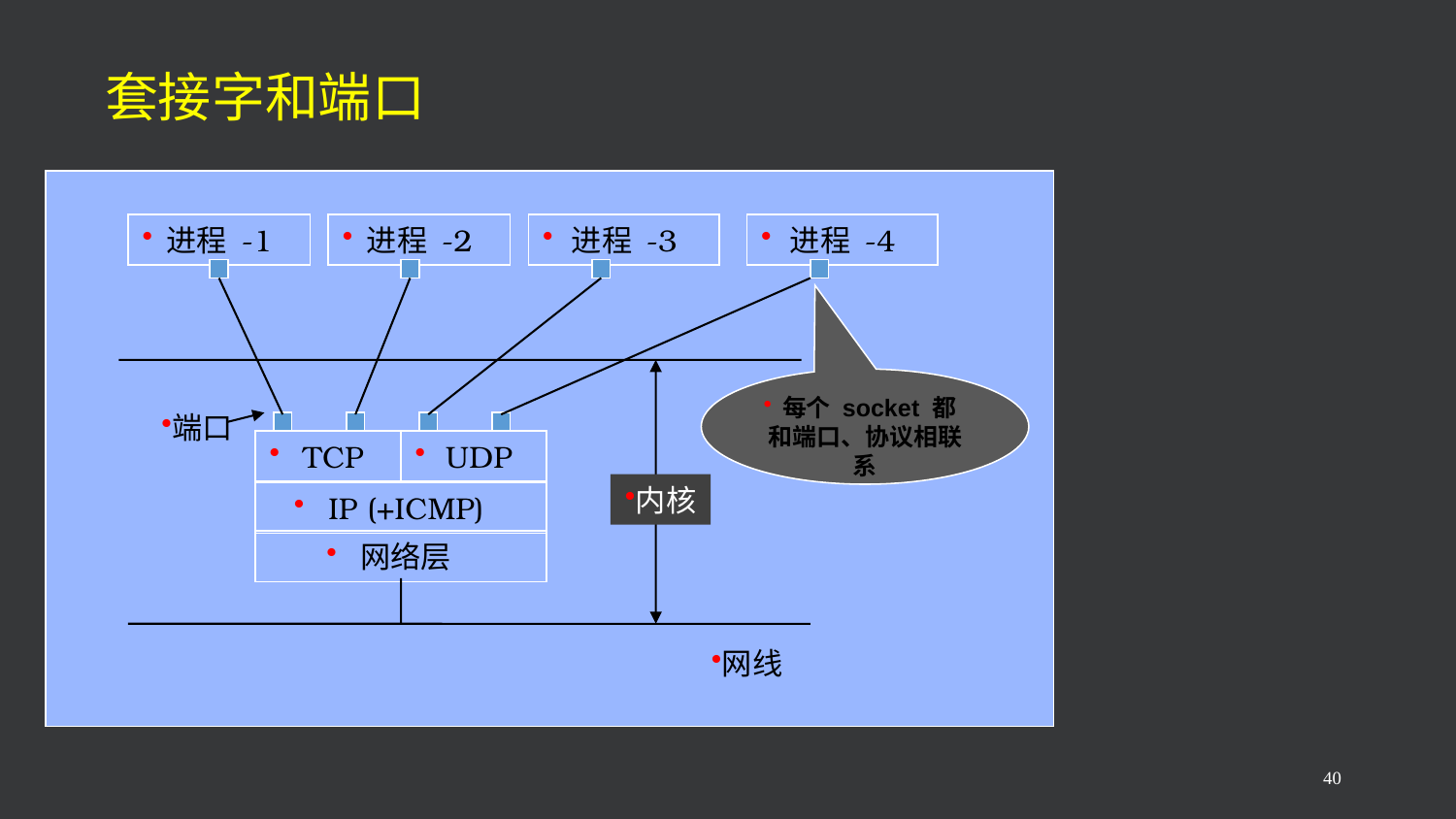

# 套接字和端口

进程 -1
进程 -2
进程 -3
进程 -4

每个 socket 都和端口、协议相联系
端口

TCP
UDP
内核
IP (+ICMP)
网络层

网线
40